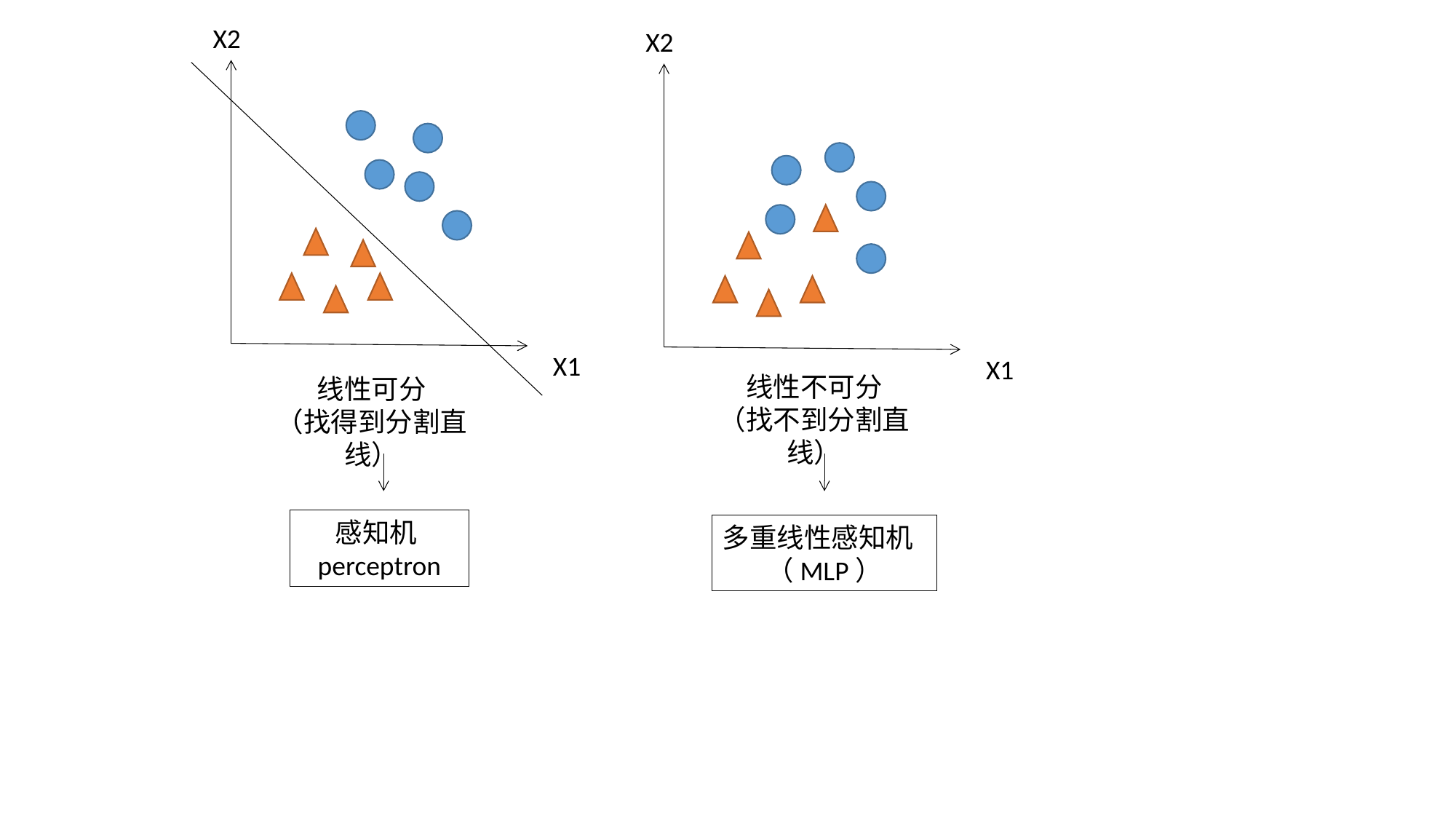

X2
X2

X1
X1
线性不可分
（找不到分割直线）

线性可分
（找得到分割直线）
感知机perceptron
多重线性感知机
（MLP）